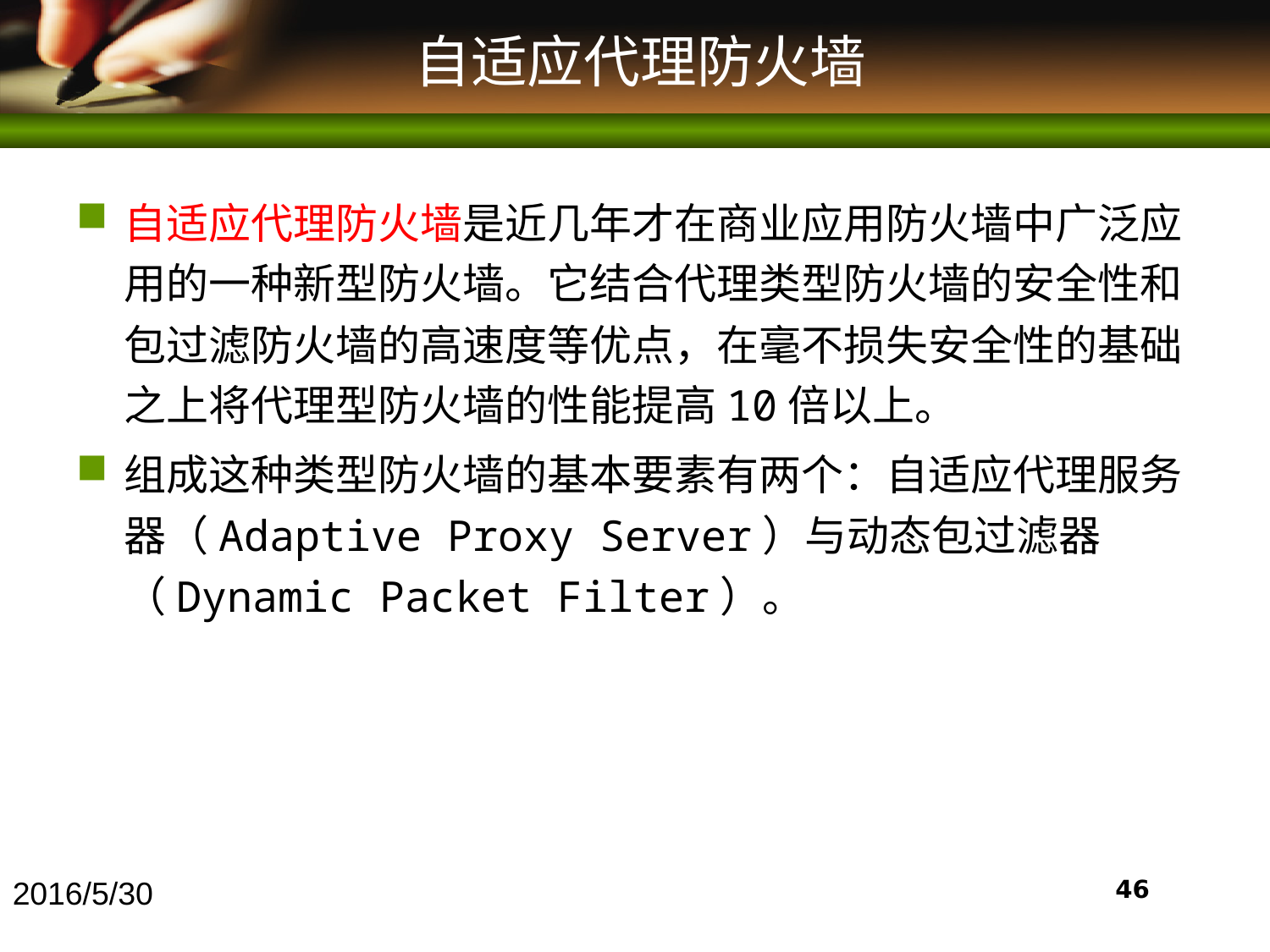

# 自适应代理防火墙
自适应代理防火墙是近几年才在商业应用防火墙中广泛应用的一种新型防火墙。它结合代理类型防火墙的安全性和包过滤防火墙的高速度等优点，在毫不损失安全性的基础之上将代理型防火墙的性能提高10倍以上。
组成这种类型防火墙的基本要素有两个：自适应代理服务器（Adaptive Proxy Server）与动态包过滤器（Dynamic Packet Filter）。

2016/5/30

46